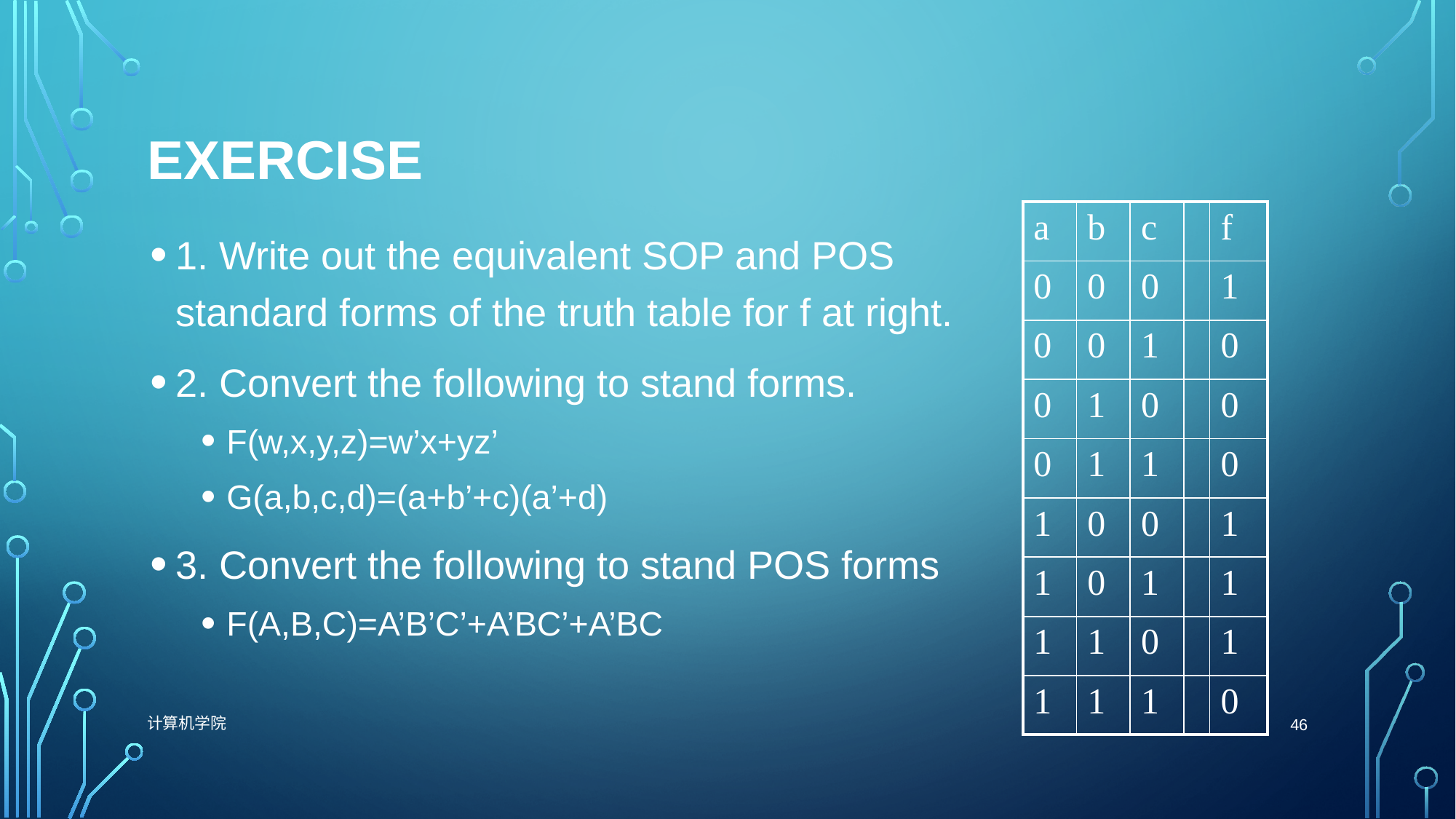

# Exercise
| a | b | c |  | f |
| --- | --- | --- | --- | --- |
| 0 | 0 | 0 |  | 1 |
| 0 | 0 | 1 |  | 0 |
| 0 | 1 | 0 |  | 0 |
| 0 | 1 | 1 |  | 0 |
| 1 | 0 | 0 |  | 1 |
| 1 | 0 | 1 |  | 1 |
| 1 | 1 | 0 |  | 1 |
| 1 | 1 | 1 |  | 0 |
1. Write out the equivalent SOP and POS standard forms of the truth table for f at right.
2. Convert the following to stand forms.
F(w,x,y,z)=w’x+yz’
G(a,b,c,d)=(a+b’+c)(a’+d)
3. Convert the following to stand POS forms
F(A,B,C)=A’B’C’+A’BC’+A’BC
46
计算机学院